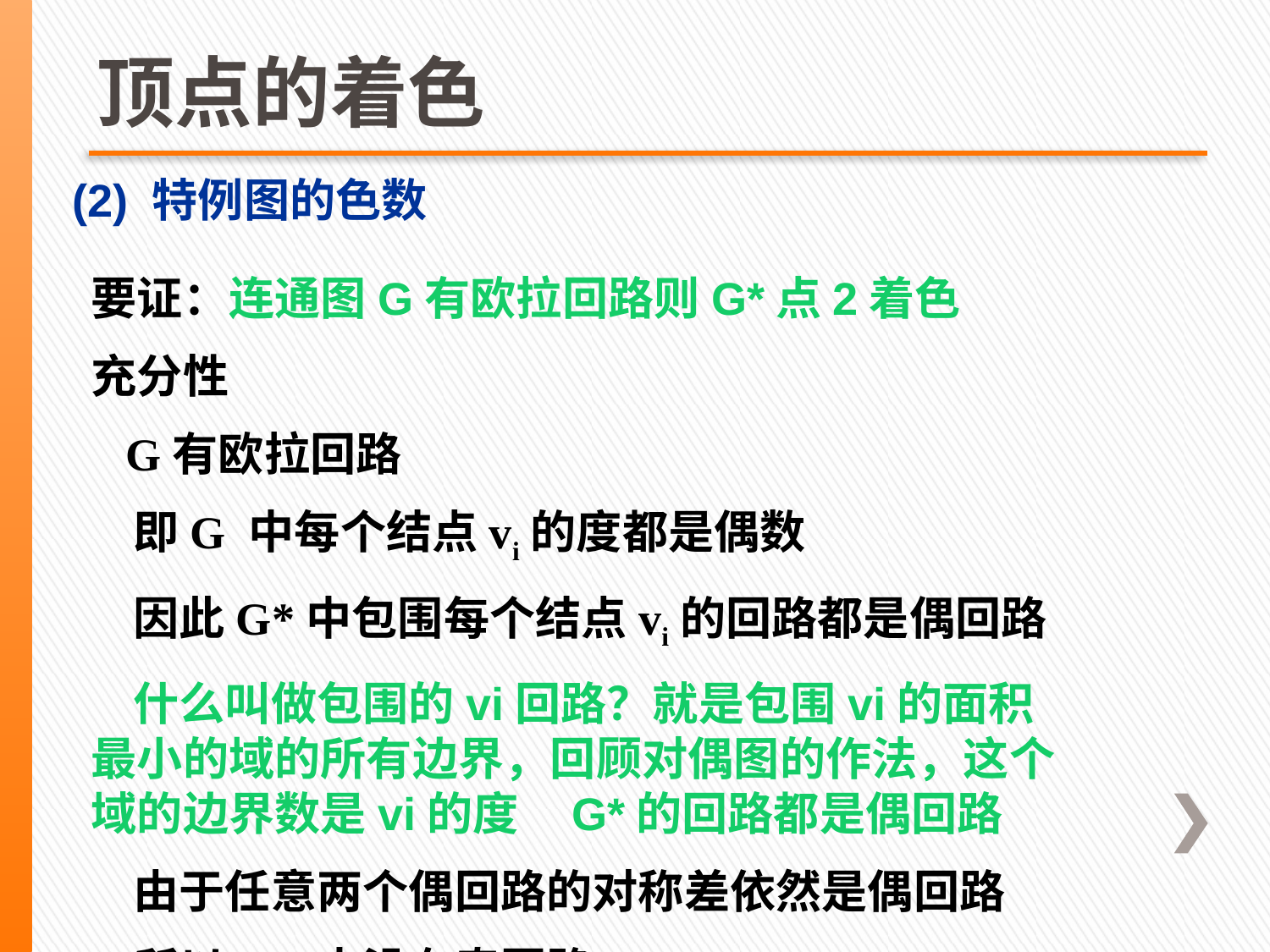

# 顶点的着色
(2) 特例图的色数
要证：连通图G有欧拉回路则G*点2着色
充分性
   G有欧拉回路
   即G 中每个结点vi的度都是偶数
   因此G*中包围每个结点vi的回路都是偶回路
   什么叫做包围的vi回路？就是包围vi的面积最小的域的所有边界，回顾对偶图的作法，这个域的边界数是vi的度    G*的回路都是偶回路
   由于任意两个偶回路的对称差依然是偶回路
   所以G* 中没有奇回路，γ(G*)＝2